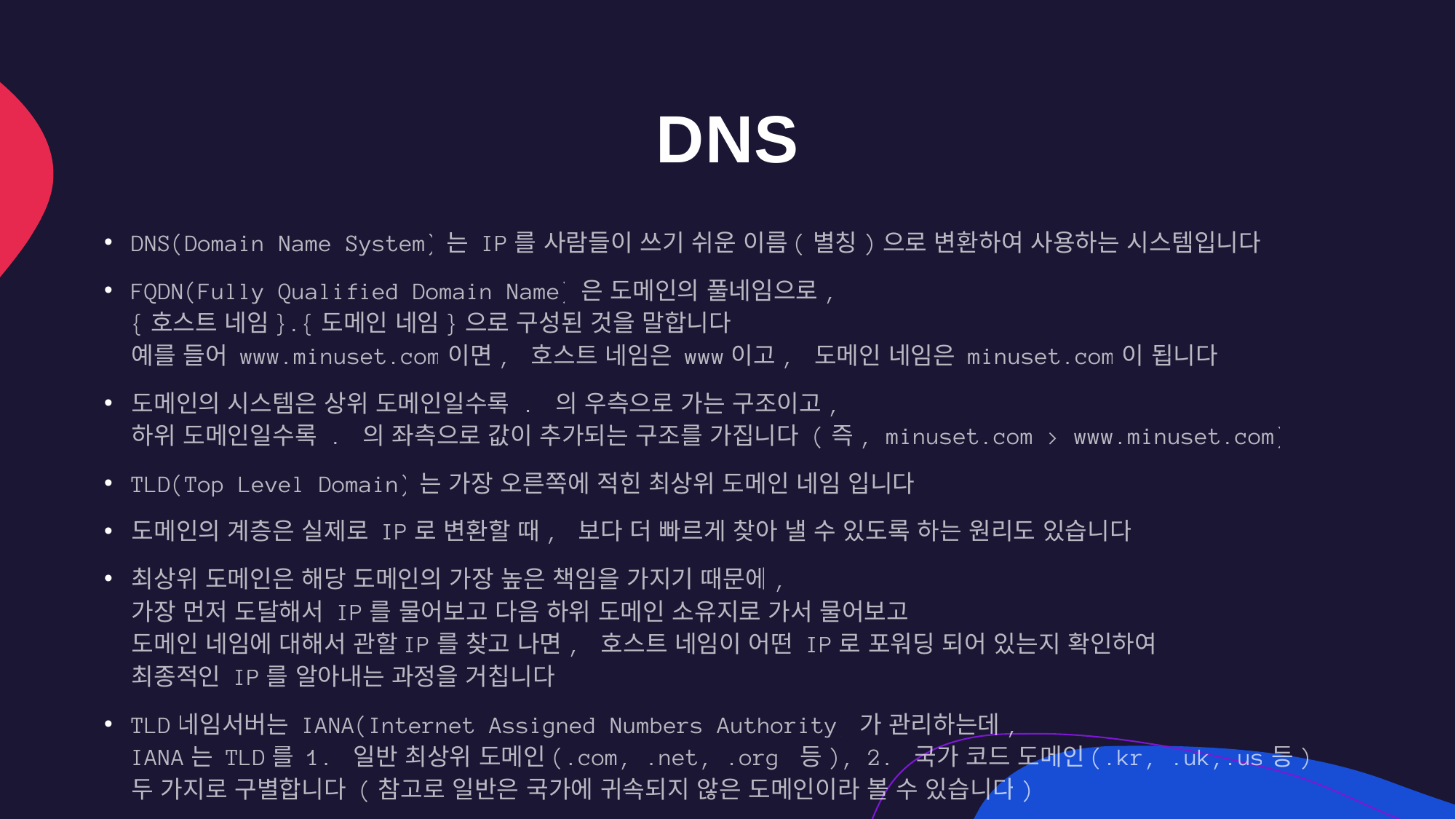

# DNS
DNS(Domain Name System)는 IP를 사람들이 쓰기 쉬운 이름(별칭)으로 변환하여 사용하는 시스템입니다
FQDN(Fully Qualified Domain Name)은 도메인의 풀네임으로,
{호스트 네임}.{도메인 네임}으로 구성된 것을 말합니다
예를 들어 www.minuset.com이면, 호스트 네임은 www이고, 도메인 네임은 minuset.com이 됩니다
도메인의 시스템은 상위 도메인일수록 . 의 우측으로 가는 구조이고,
하위 도메인일수록 . 의 좌측으로 값이 추가되는 구조를 가집니다 (즉, minuset.com > www.minuset.com)
TLD(Top Level Domain)는 가장 오른쪽에 적힌 최상위 도메인 네임 입니다
도메인의 계층은 실제로 IP로 변환할 때, 보다 더 빠르게 찾아 낼 수 있도록 하는 원리도 있습니다
최상위 도메인은 해당 도메인의 가장 높은 책임을 가지기 때문에,
가장 먼저 도달해서 IP를 물어보고 다음 하위 도메인 소유지로 가서 물어보고
도메인 네임에 대해서 관할IP를 찾고 나면, 호스트 네임이 어떤 IP로 포워딩 되어 있는지 확인하여
최종적인 IP를 알아내는 과정을 거칩니다
TLD네임서버는 IANA(Internet Assigned Numbers Authority)가 관리하는데,
IANA는 TLD를 1. 일반 최상위 도메인(.com, .net, .org 등), 2. 국가 코드 도메인(.kr, .uk,.us등)
두 가지로 구별합니다 (참고로 일반은 국가에 귀속되지 않은 도메인이라 볼 수 있습니다)